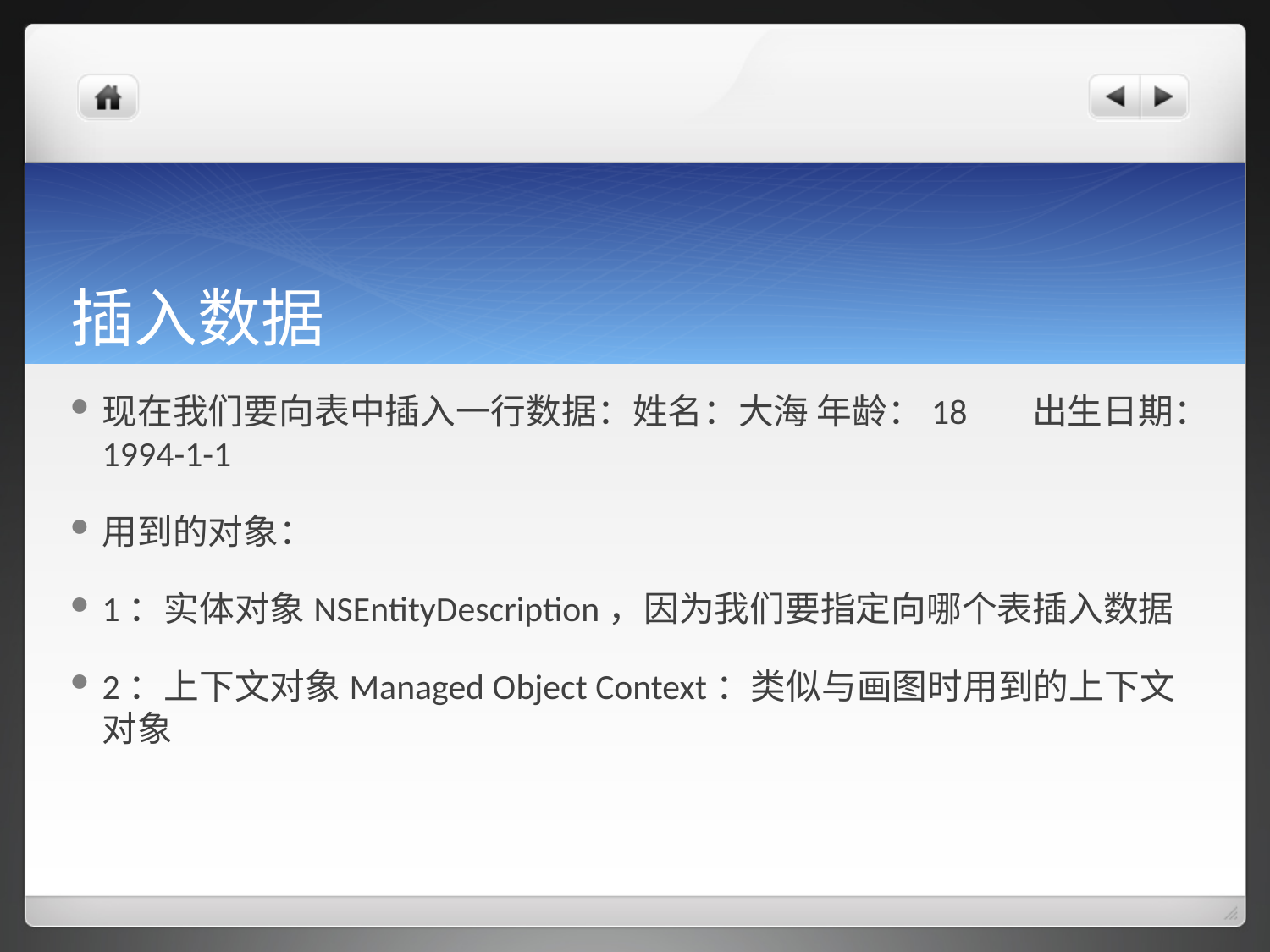

# 插入数据
现在我们要向表中插入一行数据：姓名：大海 年龄：18       出生日期：1994-1-1
用到的对象：
1：实体对象NSEntityDescription，因为我们要指定向哪个表插入数据
2：上下文对象Managed Object Context：类似与画图时用到的上下文对象